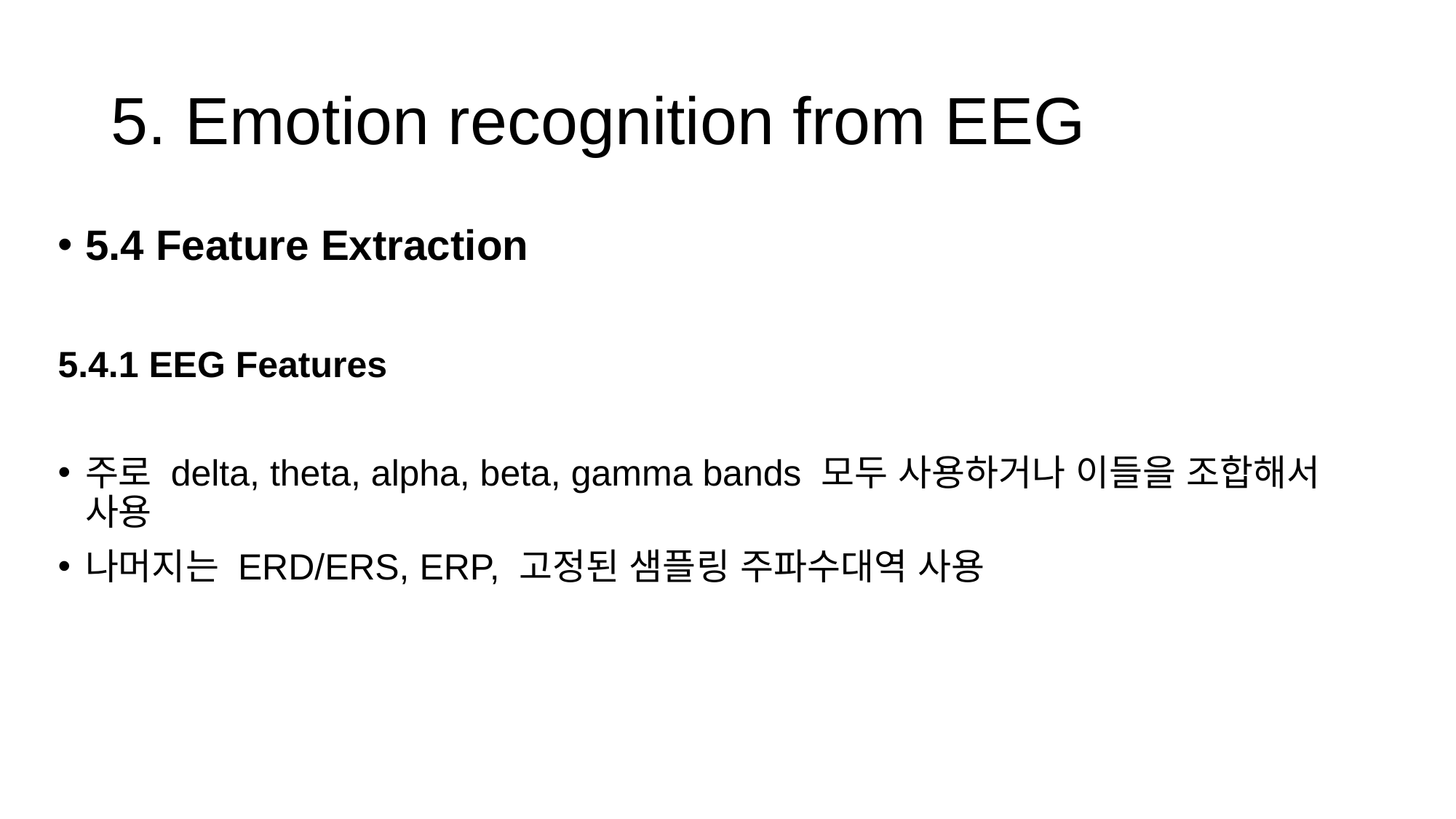

# 5. Emotion recognition from EEG
5.4 Feature Extraction

5.4.1 EEG Features

주로 delta, theta, alpha, beta, gamma bands 모두 사용하거나 이들을 조합해서 사용
나머지는 ERD/ERS, ERP, 고정된 샘플링 주파수대역 사용